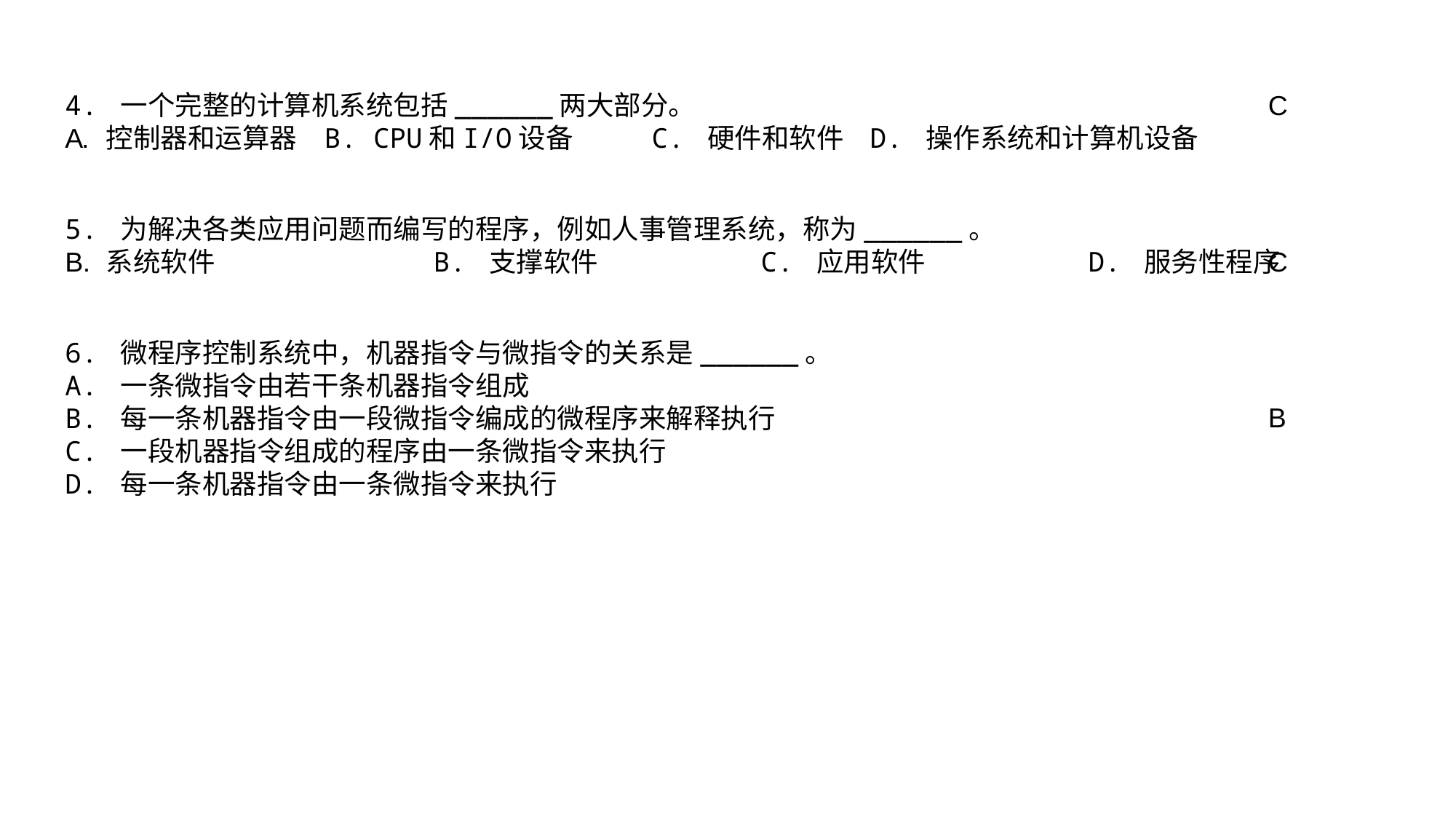

4. 一个完整的计算机系统包括______两大部分。
控制器和运算器	B. CPU和I/O设备	C. 硬件和软件	D. 操作系统和计算机设备

5. 为解决各类应用问题而编写的程序，例如人事管理系统，称为______。
系统软件		B. 支撑软件		C. 应用软件		D. 服务性程序

6. 微程序控制系统中，机器指令与微指令的关系是______。
A. 一条微指令由若干条机器指令组成
B. 每一条机器指令由一段微指令编成的微程序来解释执行
C. 一段机器指令组成的程序由一条微指令来执行
D. 每一条机器指令由一条微指令来执行
C
C
B